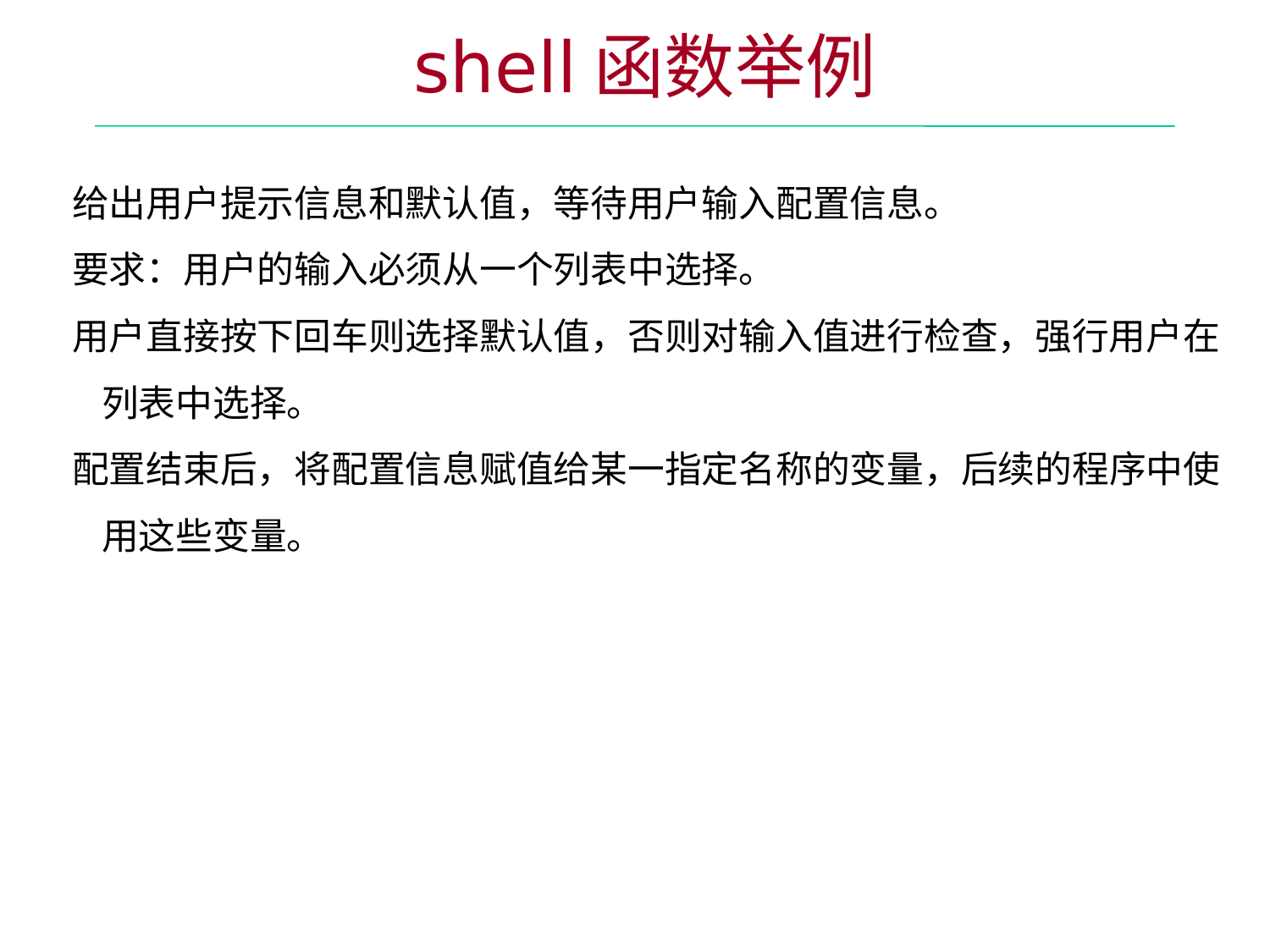

shell函数举例
给出用户提示信息和默认值，等待用户输入配置信息。
要求：用户的输入必须从一个列表中选择。
用户直接按下回车则选择默认值，否则对输入值进行检查，强行用户在列表中选择。
配置结束后，将配置信息赋值给某一指定名称的变量，后续的程序中使用这些变量。